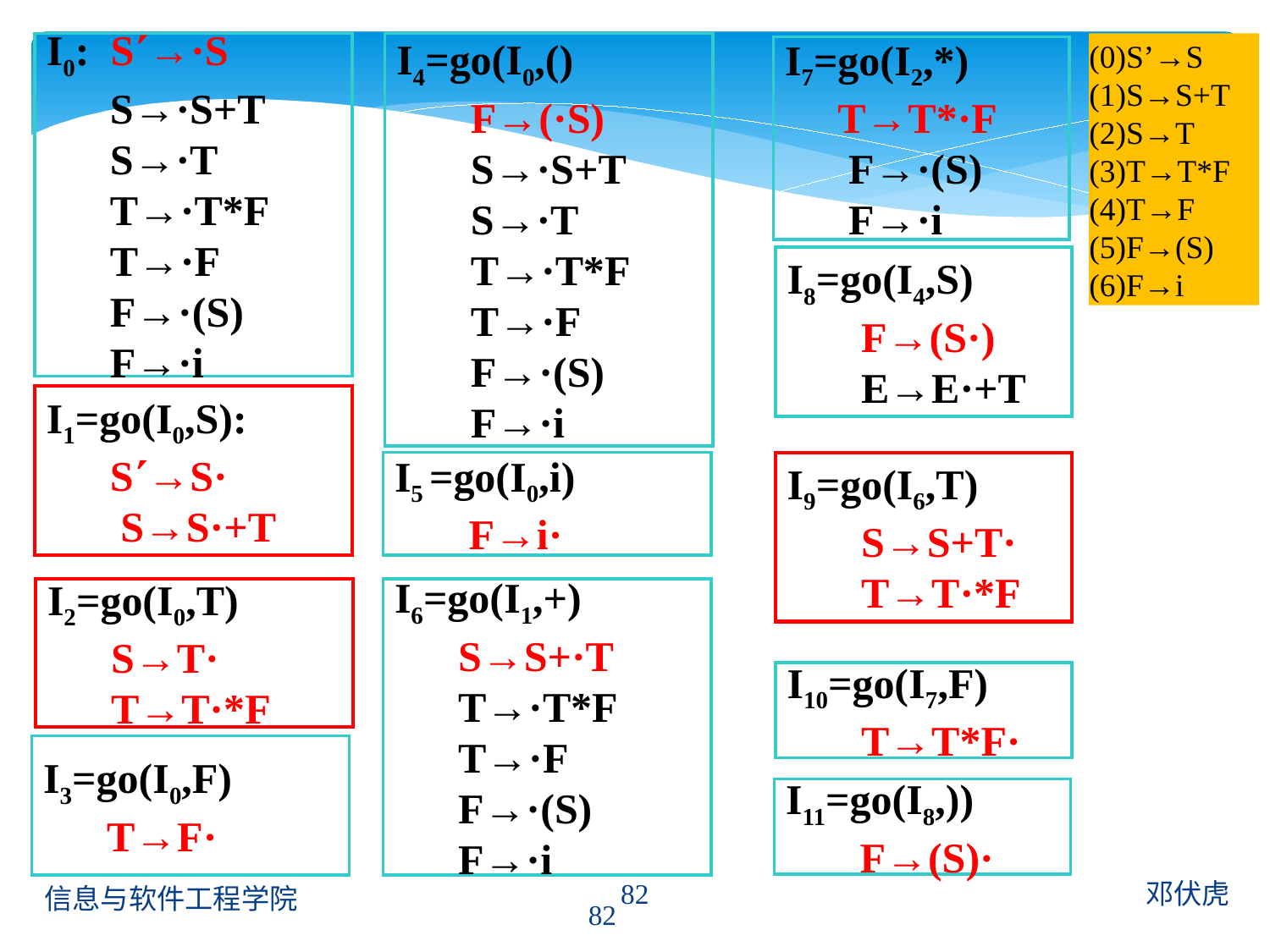

I0:  S′→·S
      S→·S+T
      S→·T
      T→·T*F
      T→·F
      F→·(S)
      F→·i
I4=go(I0,()
       F→(·S)
       S→·S+T
       S→·T
       T→·T*F
       T→·F
       F→·(S)
       F→·i
(0)S’→S
(1)S→S+T
(2)S→T
(3)T→T*F
(4)T→F
(5)F→(S)
(6)F→i
I7=go(I2,*)
     T→T*·F
      F→·(S)
      F→·i
I8=go(I4,S)
       F→(S·)
       E→E·+T
I1=go(I0,S):
      S′→S·
       S→S·+T
I5 =go(I0,i)
       F→i·
I9=go(I6,T)
       S→S+T·
       T→T·*F
I2=go(I0,T)
      S→T·
      T→T·*F
I6=go(I1,+)
      S→S+·T
      T→·T*F
      T→·F
      F→·(S)
      F→·i
I10=go(I7,F)
       T→T*F·
I3=go(I0,F)
      T→F·
I11=go(I8,))
       F→(S)·
82
邓伏虎
信息与软件工程学院
82